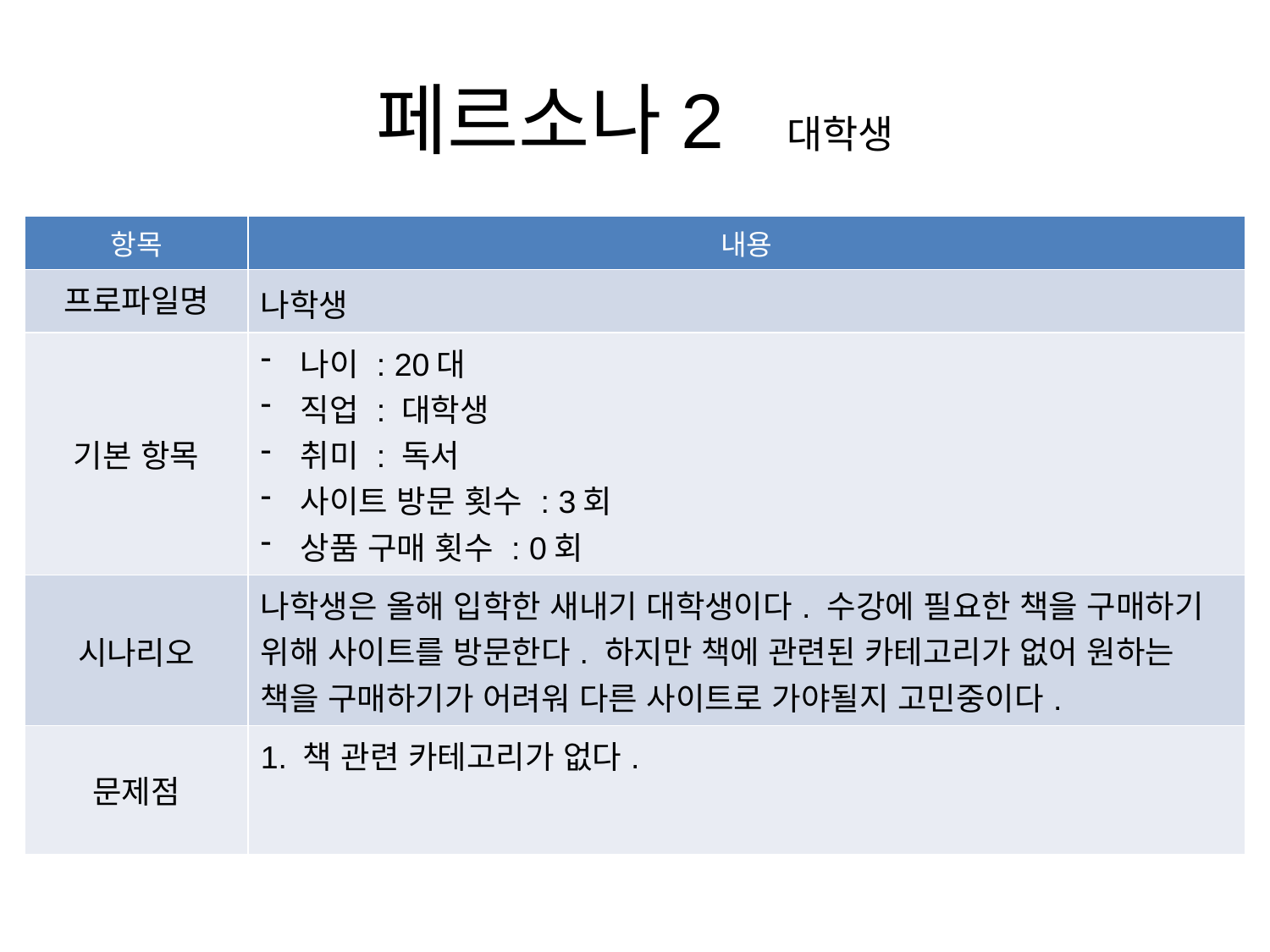

# 페르소나2   대학생
| 항목 | 내용 |
| --- | --- |
| 프로파일명 | 나학생 |
| 기본 항목 | 나이 : 20대 직업 : 대학생 취미 : 독서 사이트 방문 횟수 : 3회 상품 구매 횟수 : 0회 |
| 시나리오 | 나학생은 올해 입학한 새내기 대학생이다. 수강에 필요한 책을 구매하기 위해 사이트를 방문한다. 하지만 책에 관련된 카테고리가 없어 원하는 책을 구매하기가 어려워 다른 사이트로 가야될지 고민중이다. |
| 문제점 | 1. 책 관련 카테고리가 없다. |